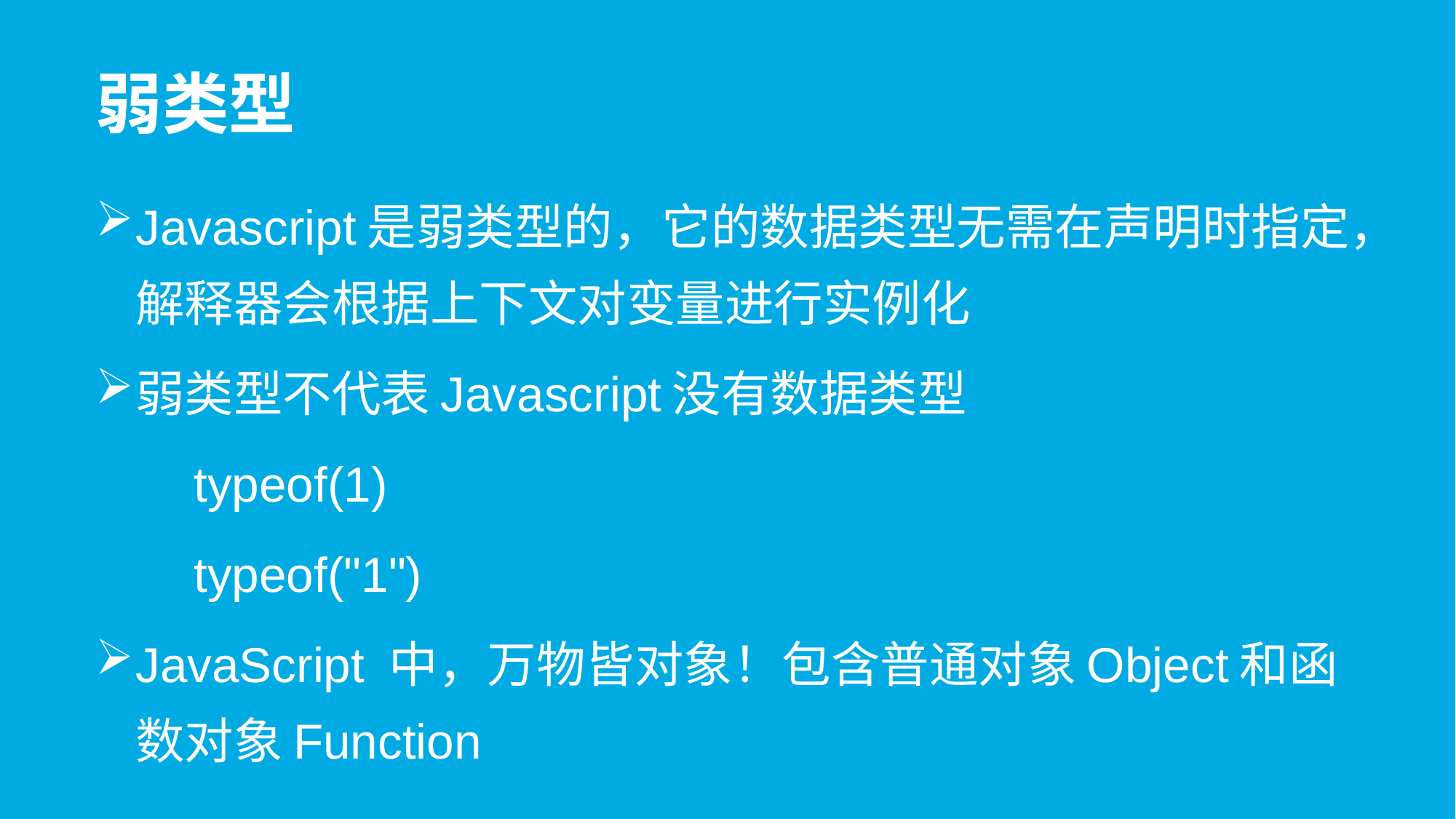

# 弱类型
Javascript是弱类型的，它的数据类型无需在声明时指定，解释器会根据上下文对变量进行实例化
弱类型不代表Javascript没有数据类型
	typeof(1)
	typeof("1")
JavaScript 中，万物皆对象！包含普通对象Object和函数对象Function